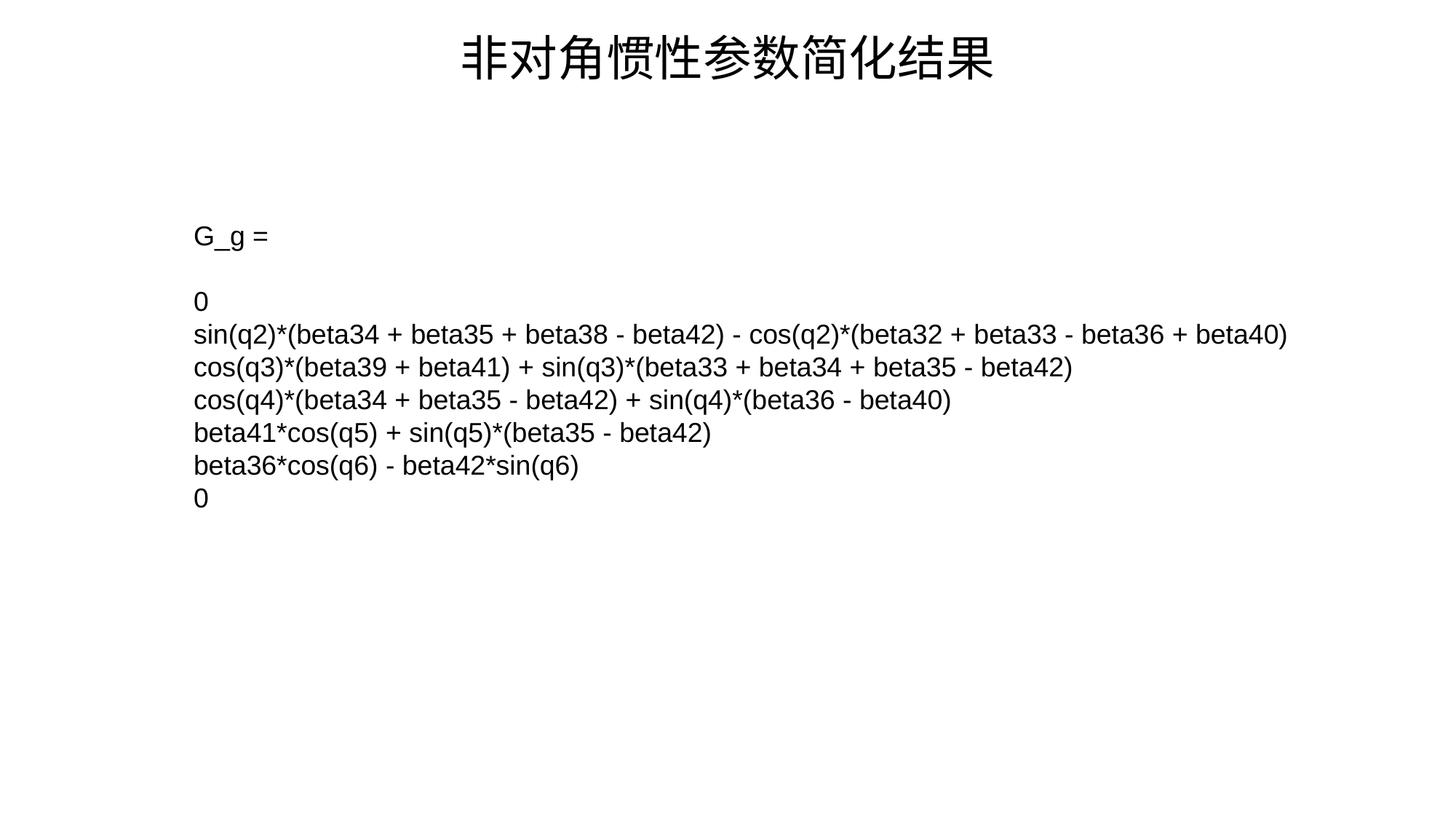

非对角惯性参数简化结果
G_g =

0
sin(q2)*(beta34 + beta35 + beta38 - beta42) - cos(q2)*(beta32 + beta33 - beta36 + beta40)
cos(q3)*(beta39 + beta41) + sin(q3)*(beta33 + beta34 + beta35 - beta42)
cos(q4)*(beta34 + beta35 - beta42) + sin(q4)*(beta36 - beta40)
beta41*cos(q5) + sin(q5)*(beta35 - beta42)
beta36*cos(q6) - beta42*sin(q6)
0